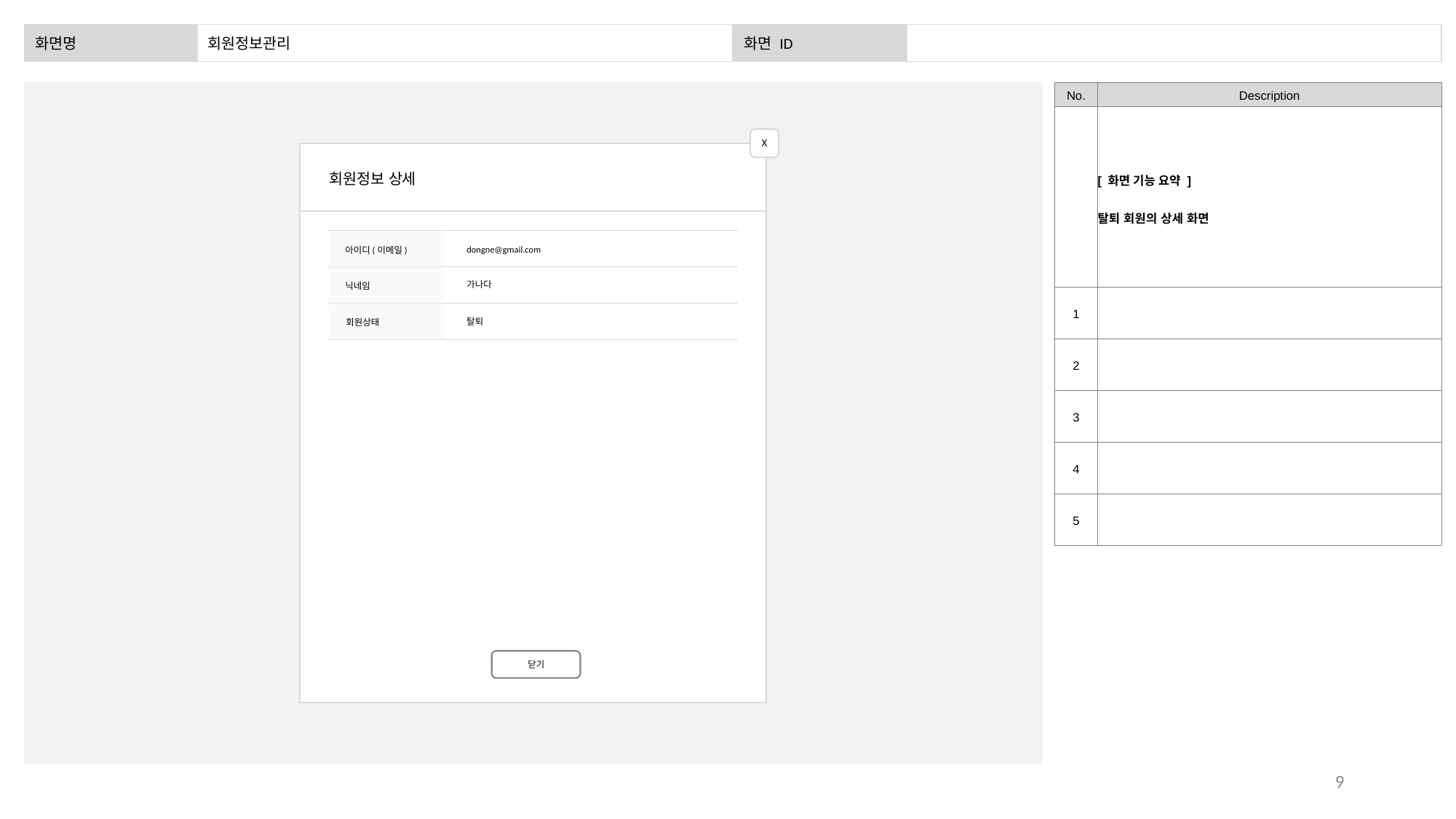

| 화면명 | 회원정보관리 | 화면 ID |  |
| --- | --- | --- | --- |

| No. | Description |
| --- | --- |
|  | [ 화면 기능 요약 ] 탈퇴 회원의 상세 화면 |
| 1 |  |
| 2 |  |
| 3 |  |
| 4 |  |
| 5 |  |

X

회원정보 상세

dongne@gmail.com

아이디(이메일)
가나다
닉네임
탈퇴
회원상태

닫기
9